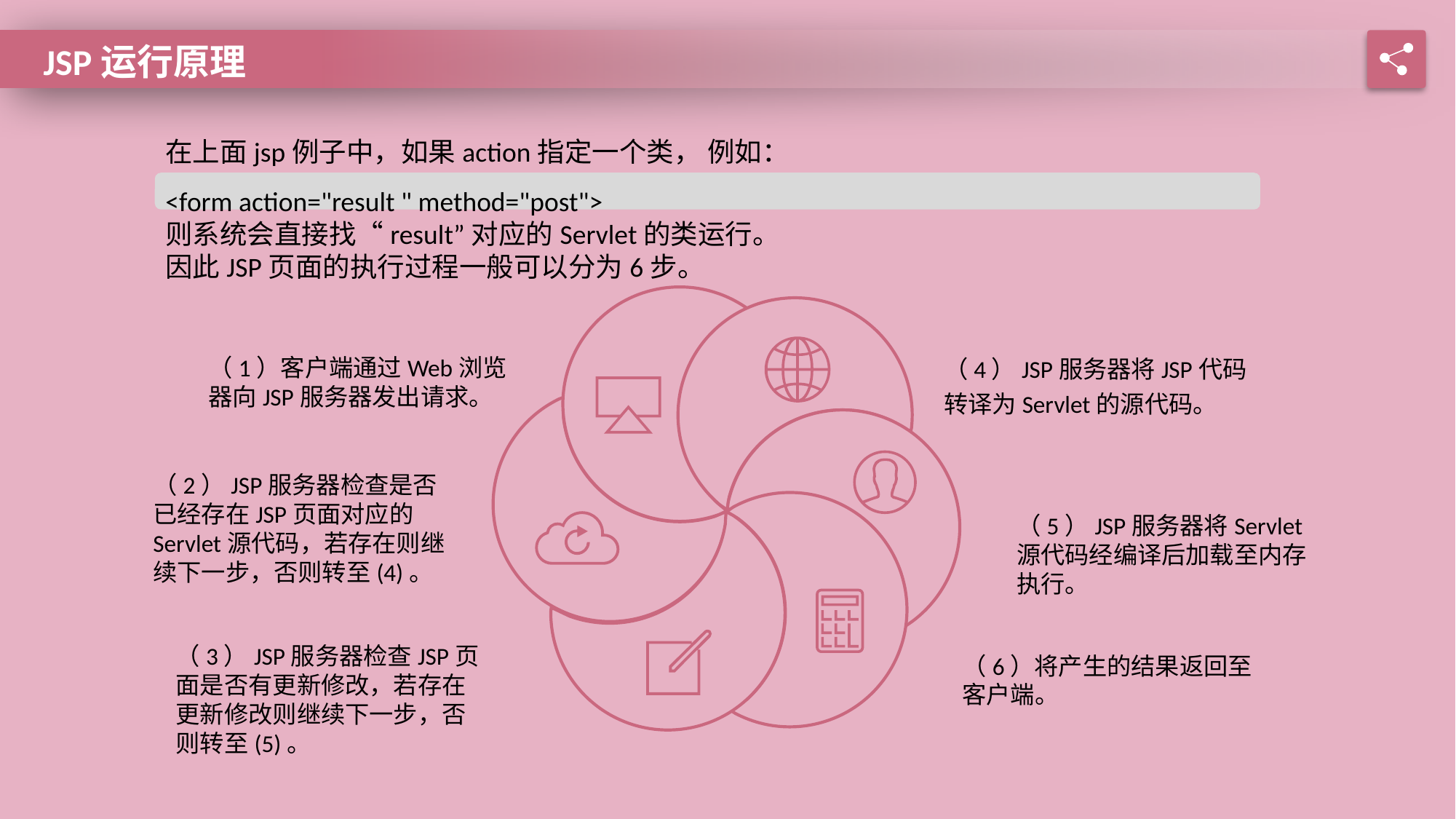

JSP运行原理
在上面jsp例子中，如果action指定一个类， 例如：
<form action="result " method="post">
则系统会直接找“result”对应的Servlet的类运行。
因此JSP页面的执行过程一般可以分为6步。

（4）JSP服务器将JSP代码转译为Servlet的源代码。
（1）客户端通过Web浏览器向JSP服务器发出请求。

（2）JSP服务器检查是否已经存在JSP页面对应的Servlet源代码，若存在则继续下一步，否则转至(4)。
（5）JSP服务器将Servlet源代码经编译后加载至内存执行。

（3）JSP服务器检查JSP页面是否有更新修改，若存在更新修改则继续下一步，否则转至(5)。
（6）将产生的结果返回至客户端。